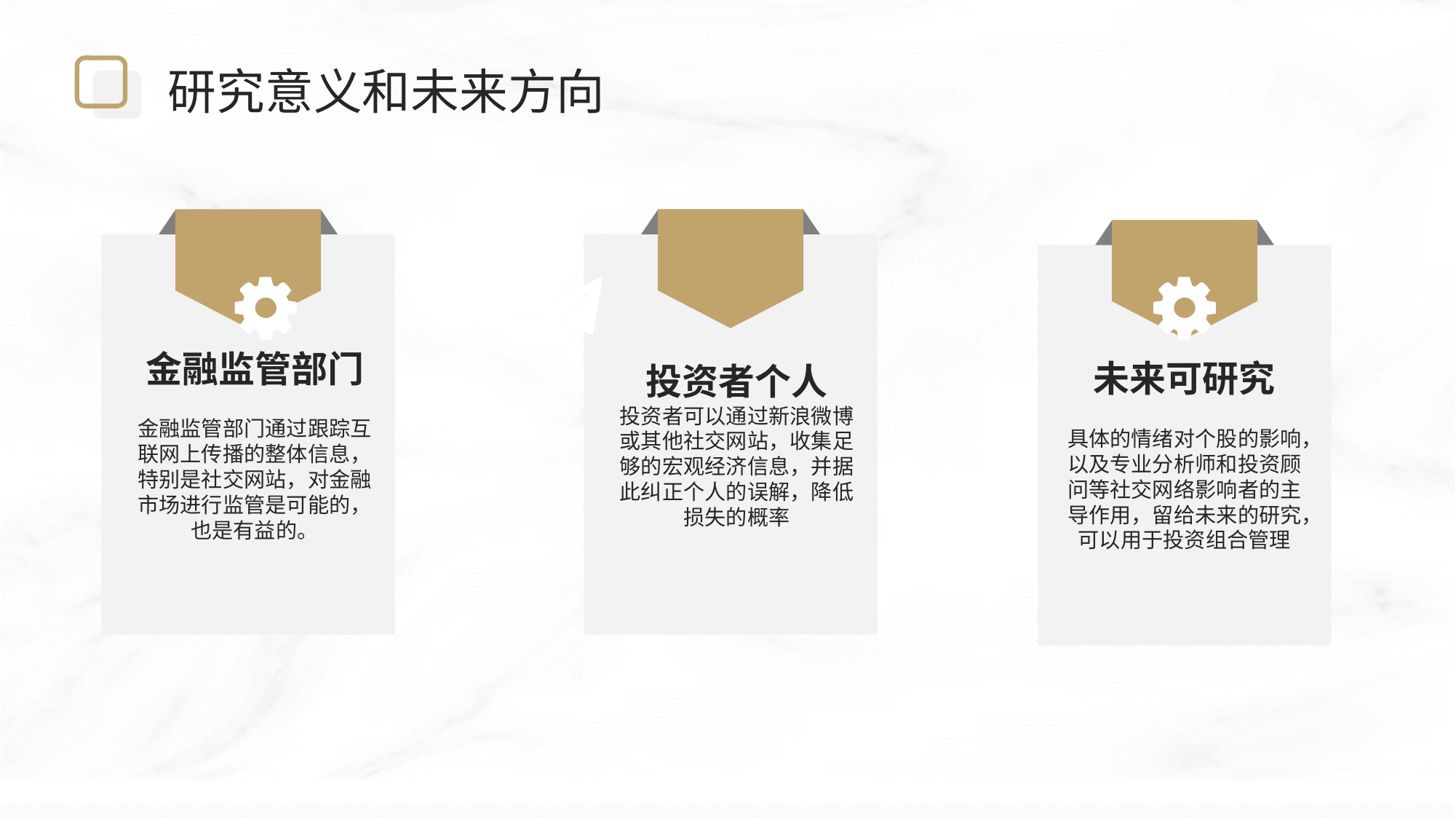

研究意义和未来方向

金融监管部门

金融监管部门通过跟踪互联网上传播的整体信息，特别是社交网站，对金融市场进行监管是可能的，也是有益的。
未来可研究

具体的情绪对个股的影响，以及专业分析师和投资顾问等社交网络影响者的主导作用，留给未来的研究，可以用于投资组合管理
投资者个人
投资者可以通过新浪微博或其他社交网站，收集足够的宏观经济信息，并据此纠正个人的误解，降低损失的概率